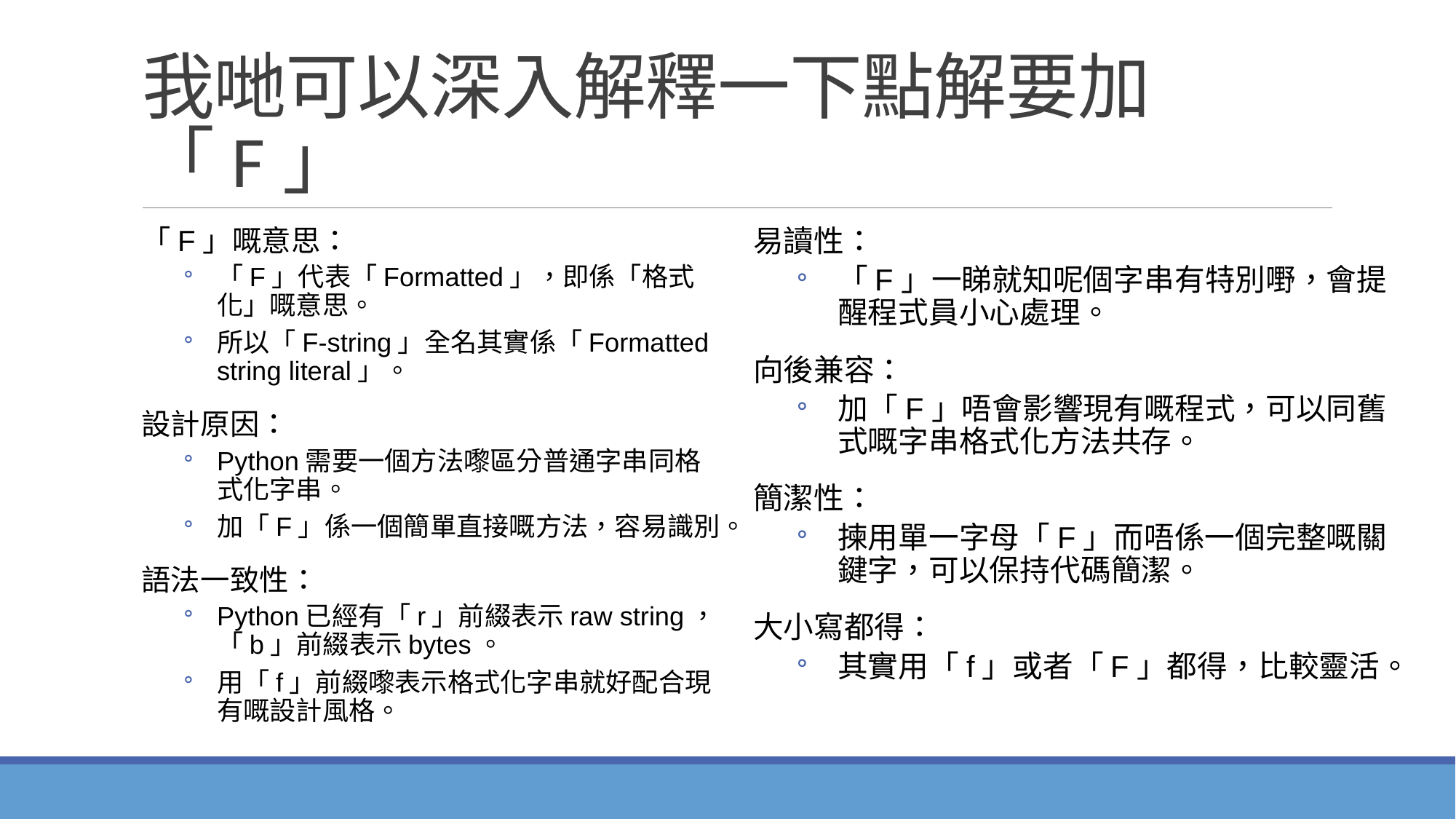

# 我哋可以深入解釋一下點解要加「F」
「F」嘅意思：
「F」代表「Formatted」，即係「格式化」嘅意思。
所以「F-string」全名其實係「Formatted string literal」。
設計原因：
Python需要一個方法嚟區分普通字串同格式化字串。
加「F」係一個簡單直接嘅方法，容易識別。
語法一致性：
Python已經有「r」前綴表示raw string，「b」前綴表示bytes。
用「f」前綴嚟表示格式化字串就好配合現有嘅設計風格。
易讀性：
「F」一睇就知呢個字串有特別嘢，會提醒程式員小心處理。
向後兼容：
加「F」唔會影響現有嘅程式，可以同舊式嘅字串格式化方法共存。
簡潔性：
揀用單一字母「F」而唔係一個完整嘅關鍵字，可以保持代碼簡潔。
大小寫都得：
其實用「f」或者「F」都得，比較靈活。